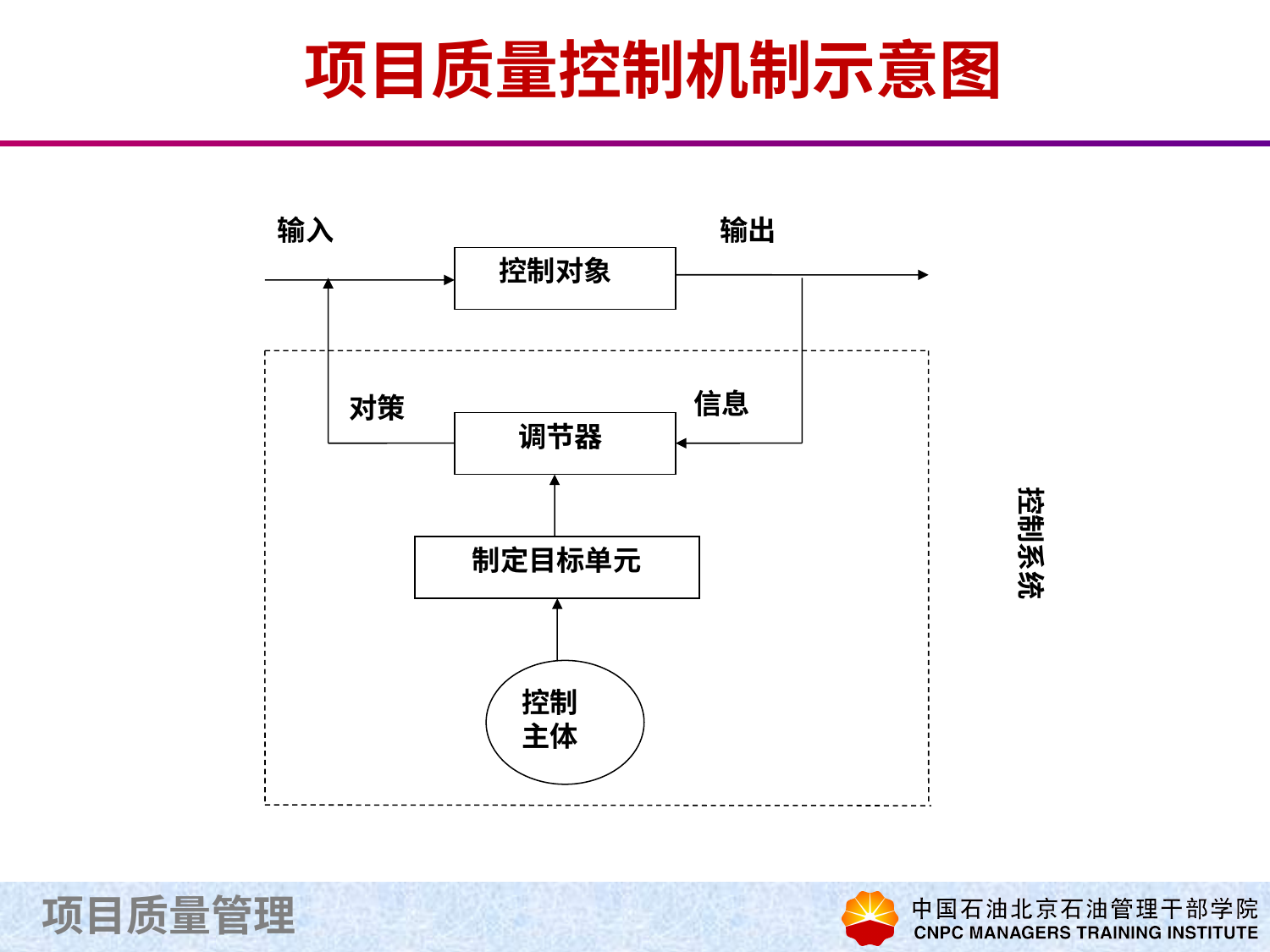

# 项目质量控制机制示意图
输出
输入
    控制对象

信息
对策
       调节器

控制系统
      制定目标单元

控制
主体